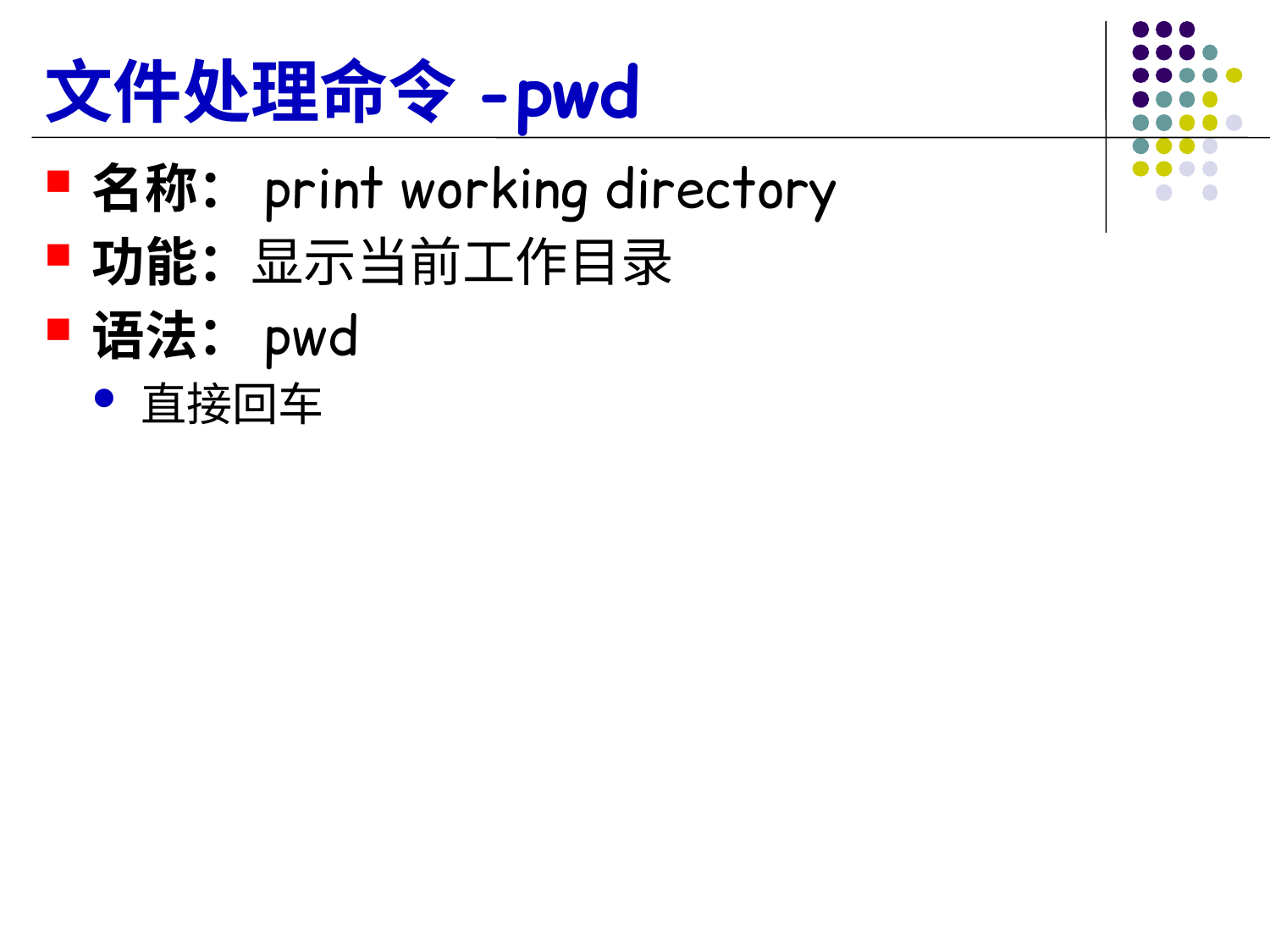

# 文件处理命令-pwd
名称：print working directory
功能：显示当前工作目录
语法：pwd
直接回车